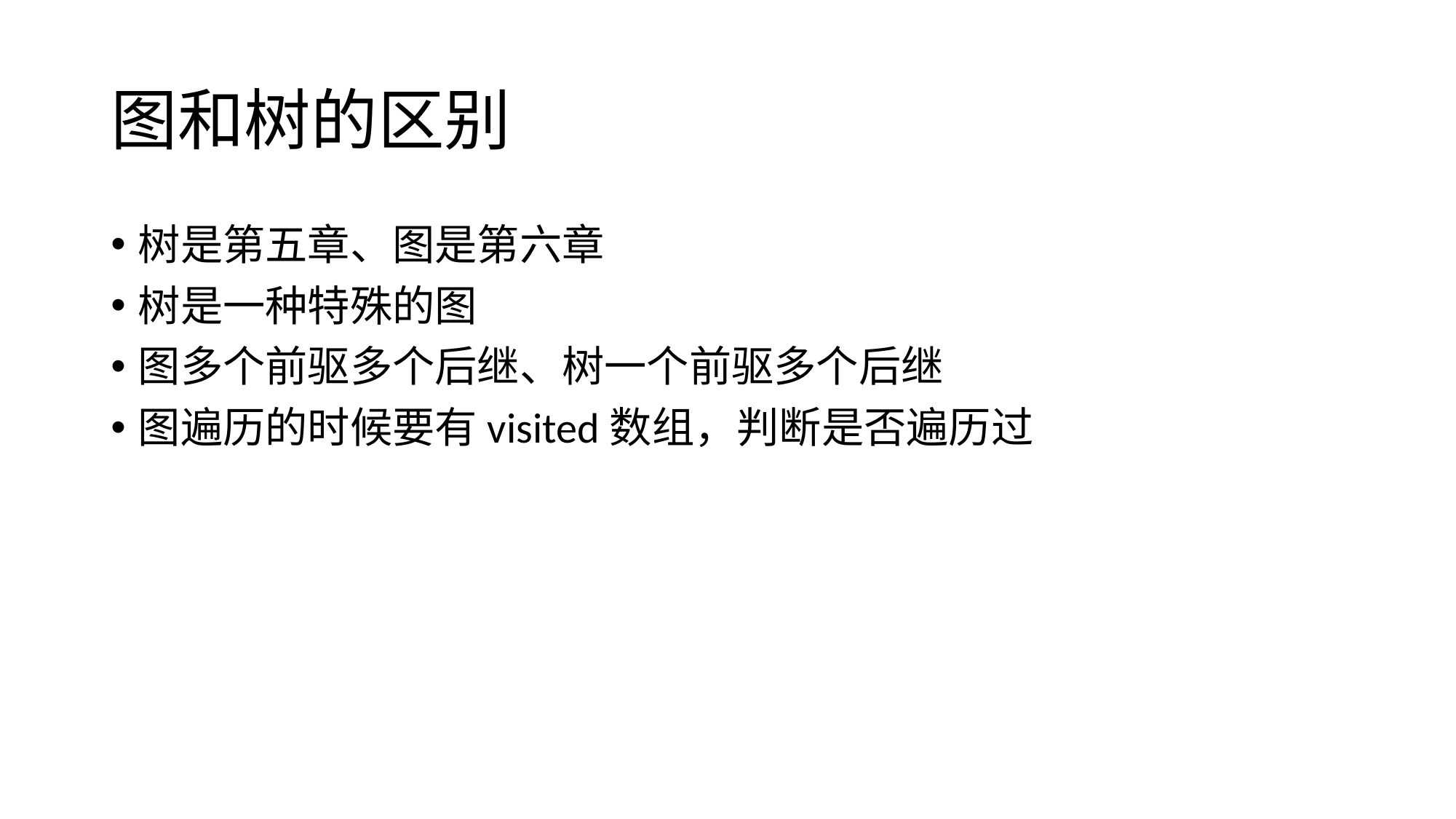

# 图和树的区别
树是第五章、图是第六章
树是一种特殊的图
图多个前驱多个后继、树一个前驱多个后继
图遍历的时候要有visited数组，判断是否遍历过